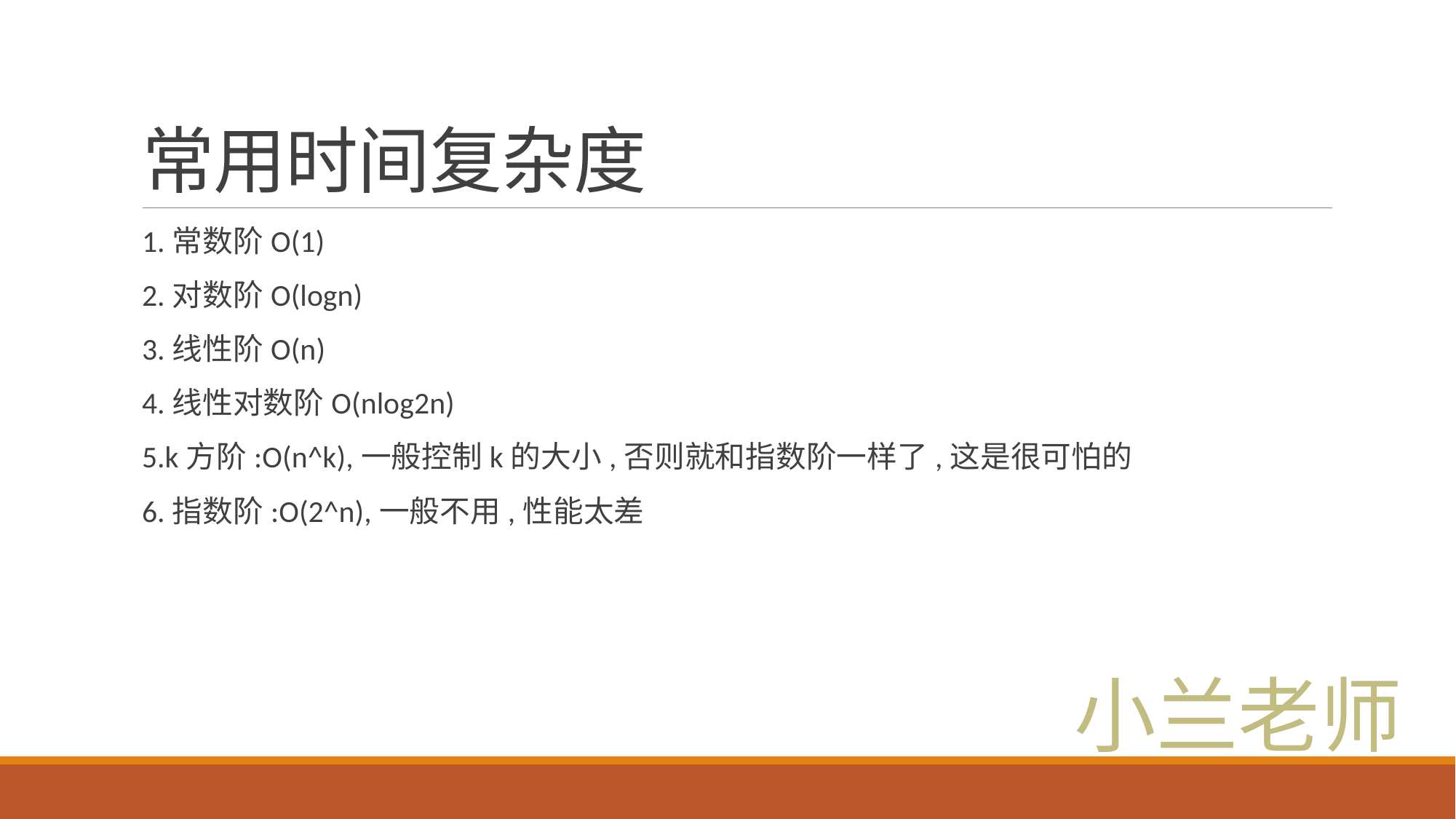

# 常用时间复杂度
1.常数阶O(1)
2.对数阶O(logn)
3.线性阶O(n)
4.线性对数阶O(nlog2n)
5.k方阶:O(n^k),一般控制k的大小,否则就和指数阶一样了,这是很可怕的
6.指数阶:O(2^n),一般不用,性能太差